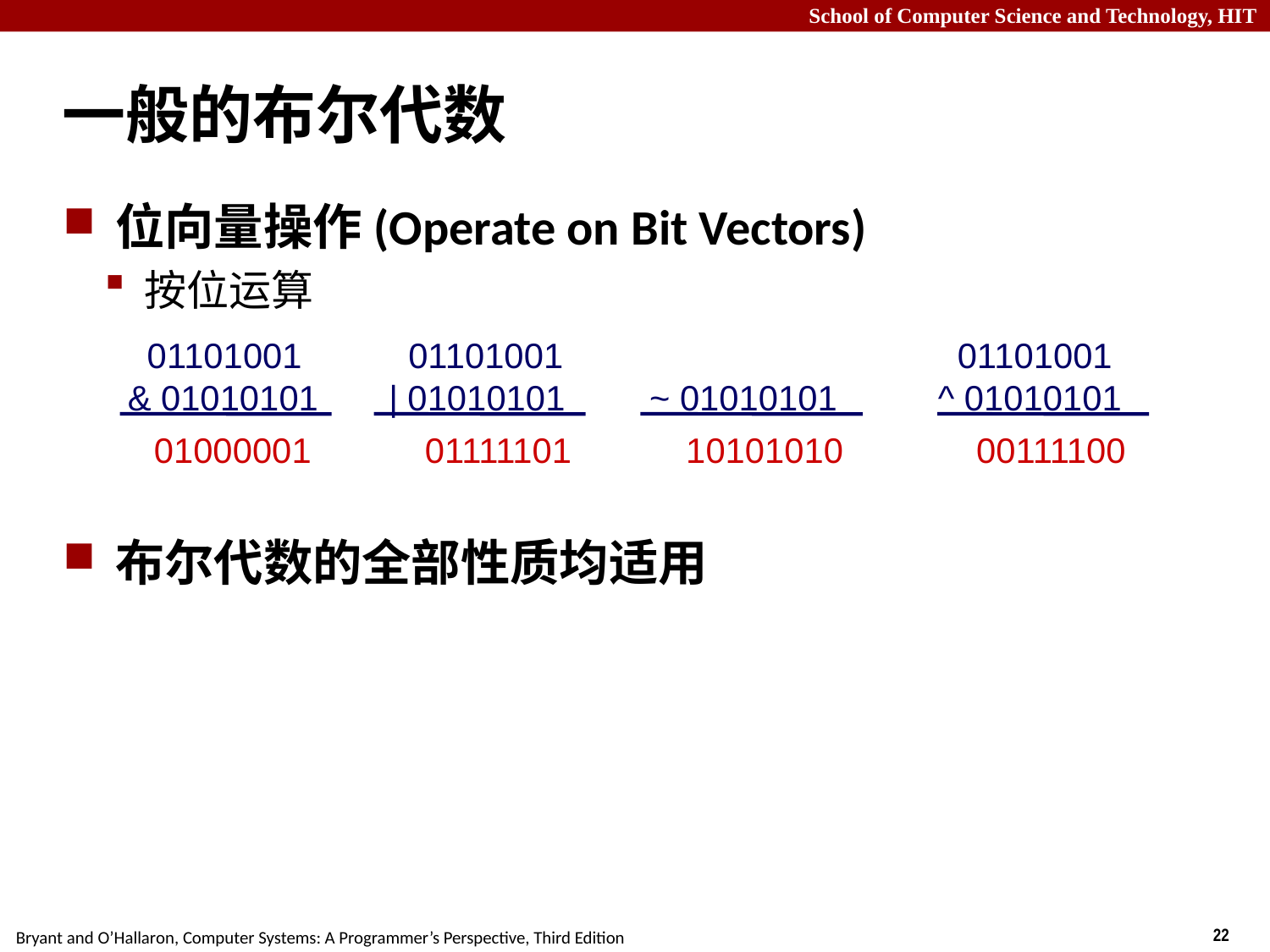

# 一般的布尔代数
位向量操作(Operate on Bit Vectors)
按位运算

布尔代数的全部性质均适用
  01101001
& 01010101
  01000001
  01101001
| 01010101
  01111101

~ 01010101
  10101010
  01101001
^ 01010101
  00111100

  01000001
01111101
10101010
00111100